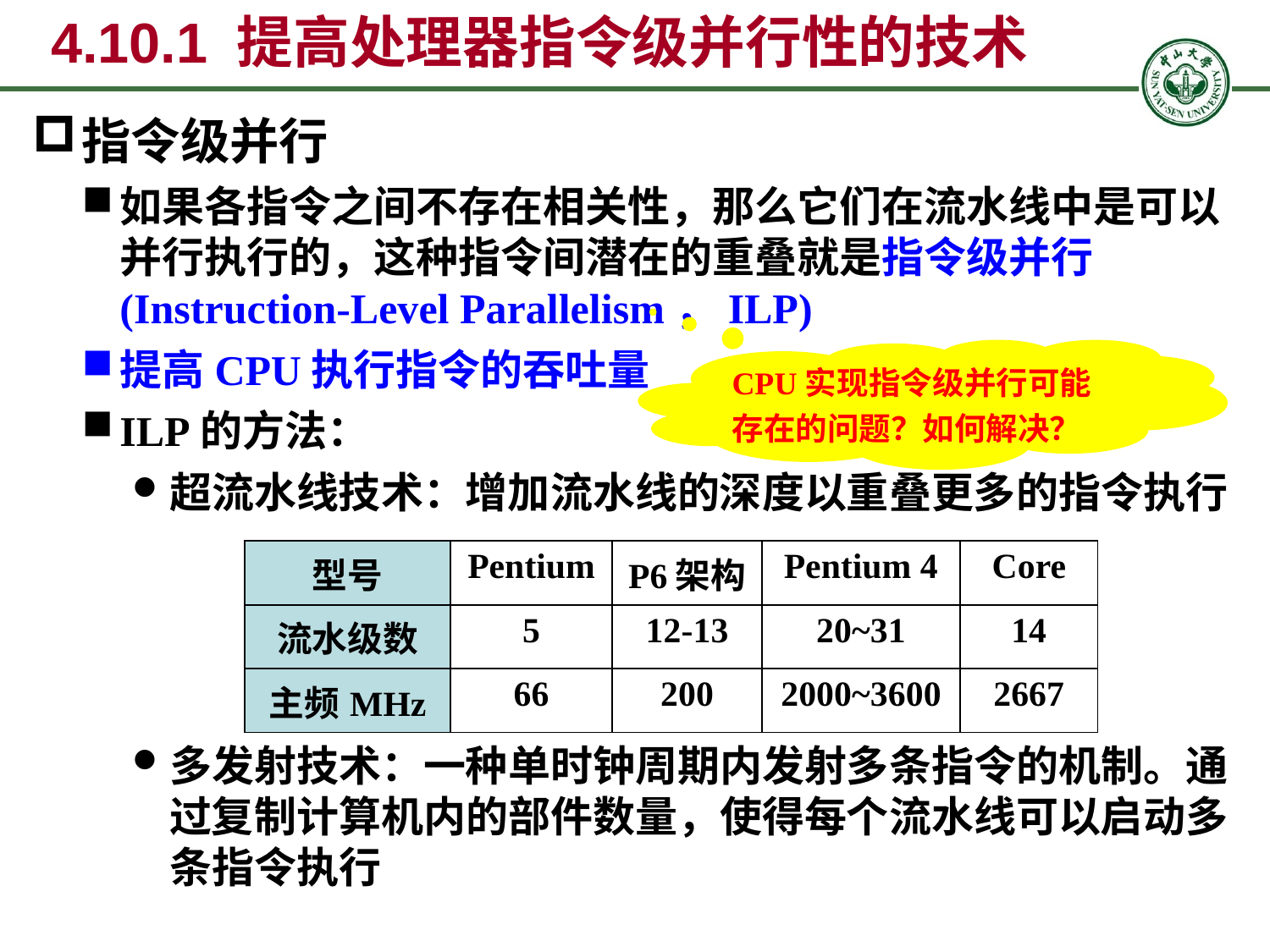

4.10.1 提高处理器指令级并行性的技术
指令级并行
如果各指令之间不存在相关性，那么它们在流水线中是可以并行执行的，这种指令间潜在的重叠就是指令级并行(Instruction-Level Parallelism，ILP)
提高CPU执行指令的吞吐量
ILP的方法：
超流水线技术：增加流水线的深度以重叠更多的指令执行

多发射技术：一种单时钟周期内发射多条指令的机制。通过复制计算机内的部件数量，使得每个流水线可以启动多条指令执行
CPU实现指令级并行可能存在的问题？如何解决？
| 型号 | Pentium | P6架构 | Pentium 4 | Core |
| --- | --- | --- | --- | --- |
| 流水级数 | 5 | 12-13 | 20~31 | 14 |
| 主频MHz | 66 | 200 | 2000~3600 | 2667 |